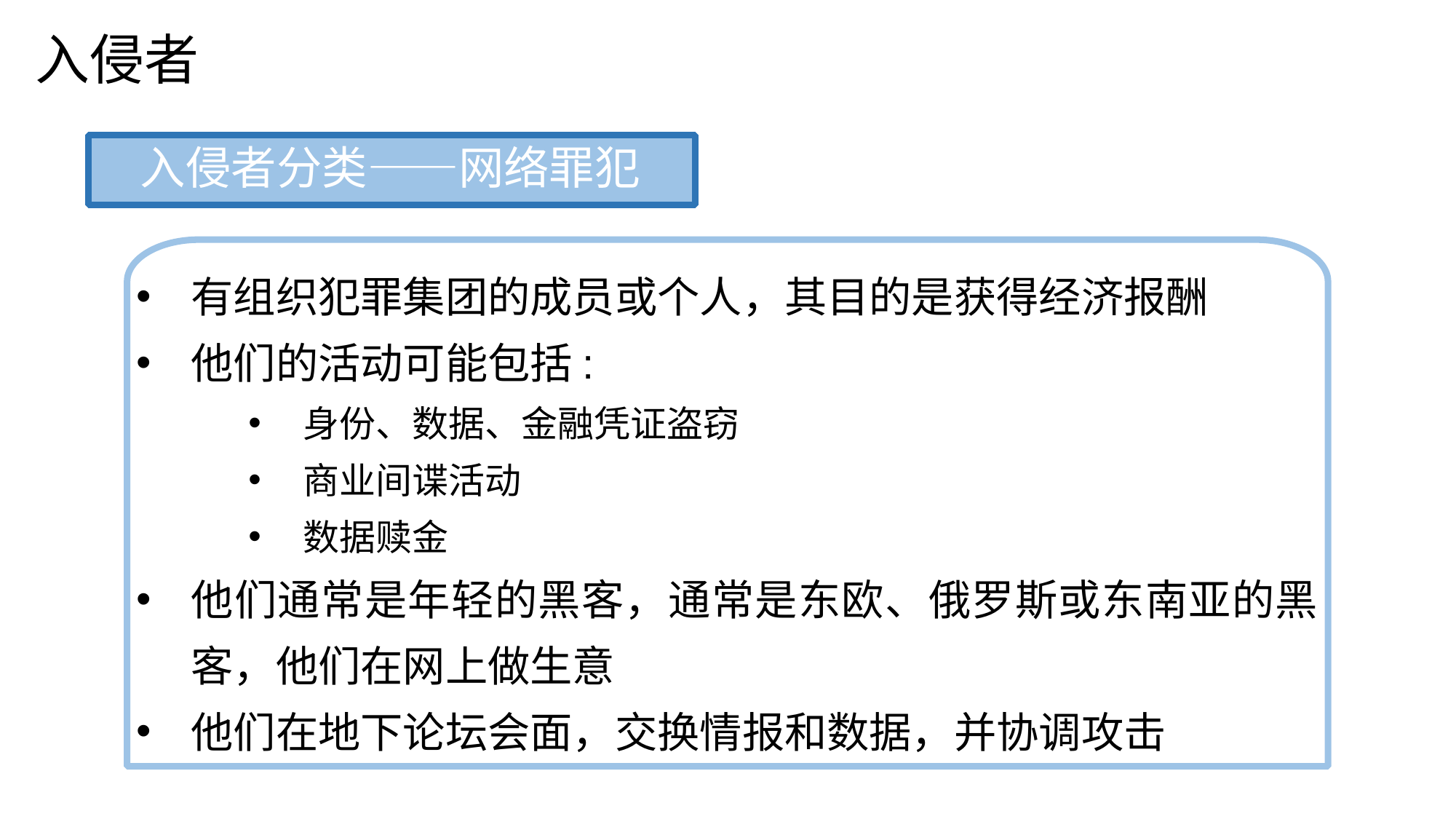

入侵者
入侵者分类——网络罪犯
有组织犯罪集团的成员或个人，其目的是获得经济报酬
他们的活动可能包括:
身份、数据、金融凭证盗窃
商业间谍活动
数据赎金
他们通常是年轻的黑客，通常是东欧、俄罗斯或东南亚的黑客，他们在网上做生意
他们在地下论坛会面，交换情报和数据，并协调攻击